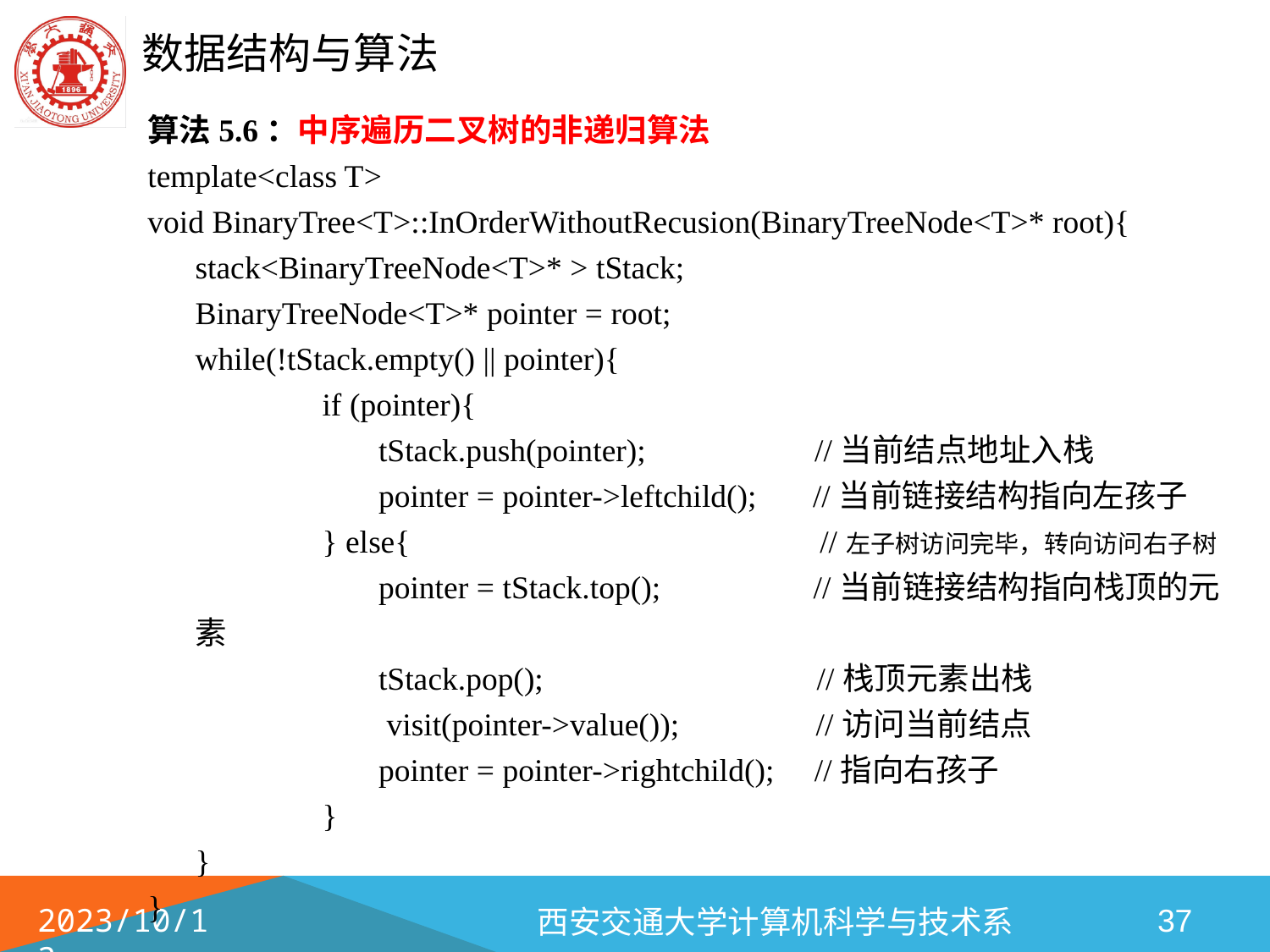

算法5.6：中序遍历二叉树的非递归算法
template<class T>
void BinaryTree<T>::InOrderWithoutRecusion(BinaryTreeNode<T>* root){
	stack<BinaryTreeNode<T>* > tStack;
    	BinaryTreeNode<T>* pointer = root;
    	while(!tStack.empty() || pointer){
		if (pointer){
            	       tStack.push(pointer);                     //当前结点地址入栈
            	       pointer = pointer->leftchild();       //当前链接结构指向左孩子
         	} else{                                                   //左子树访问完毕，转向访问右子树
            	       pointer = tStack.top();                   //当前链接结构指向栈顶的元素
 		       tStack.pop();                                  //栈顶元素出栈
		        visit(pointer->value());                 //访问当前结点
            	       pointer = pointer->rightchild();     //指向右孩子
		}
    	}
}